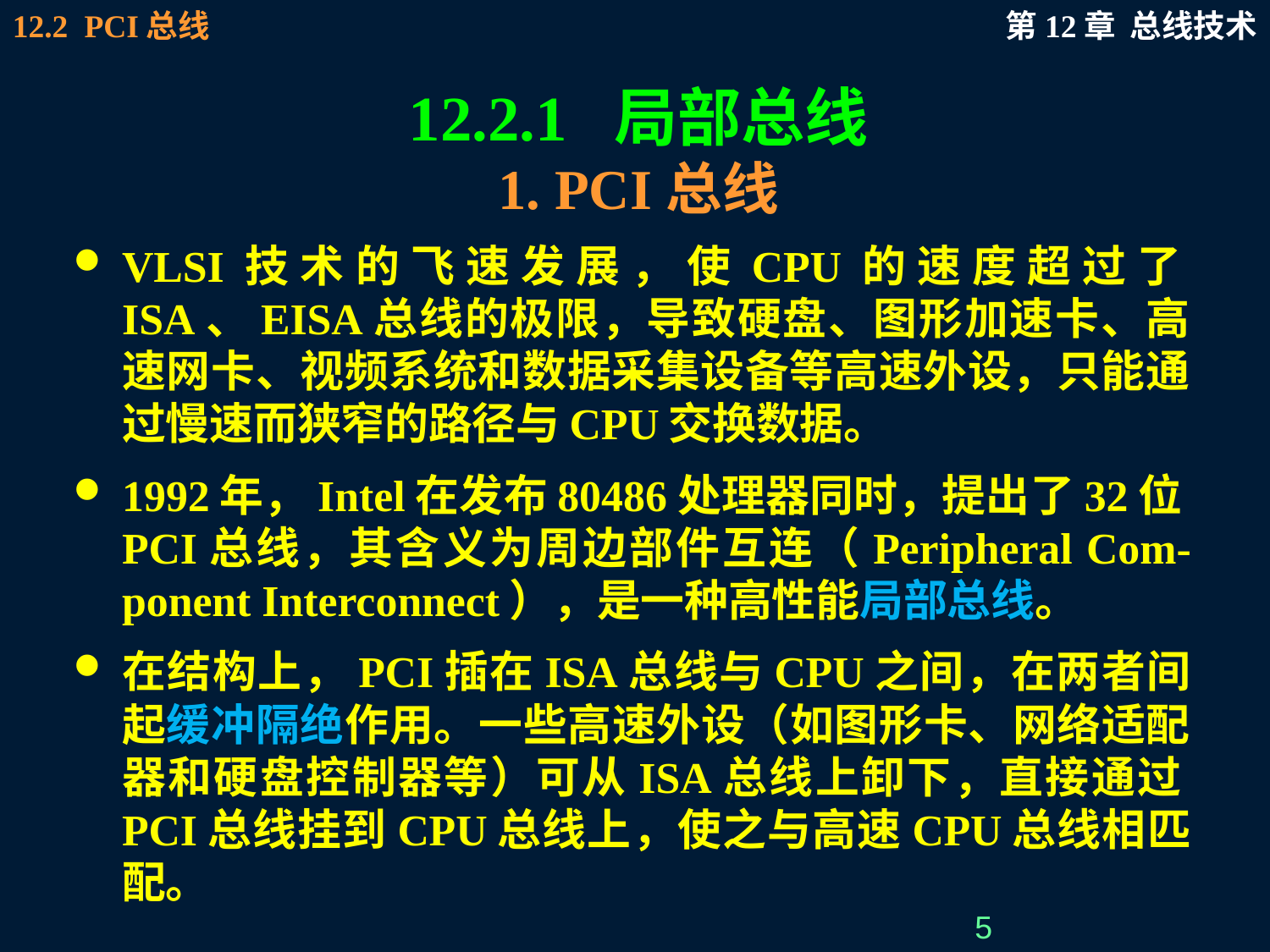

# 12.2.1  局部总线 1. PCI总线
VLSI技术的飞速发展，使CPU的速度超过了ISA、EISA总线的极限，导致硬盘、图形加速卡、高速网卡、视频系统和数据采集设备等高速外设，只能通过慢速而狭窄的路径与CPU交换数据。
1992年，Intel在发布80486处理器同时，提出了32位PCI总线，其含义为周边部件互连（Peripheral Com-ponent Interconnect），是一种高性能局部总线。
在结构上，PCI插在ISA总线与CPU之间，在两者间起缓冲隔绝作用。一些高速外设（如图形卡、网络适配器和硬盘控制器等）可从ISA总线上卸下，直接通过PCI总线挂到CPU总线上，使之与高速CPU总线相匹配。